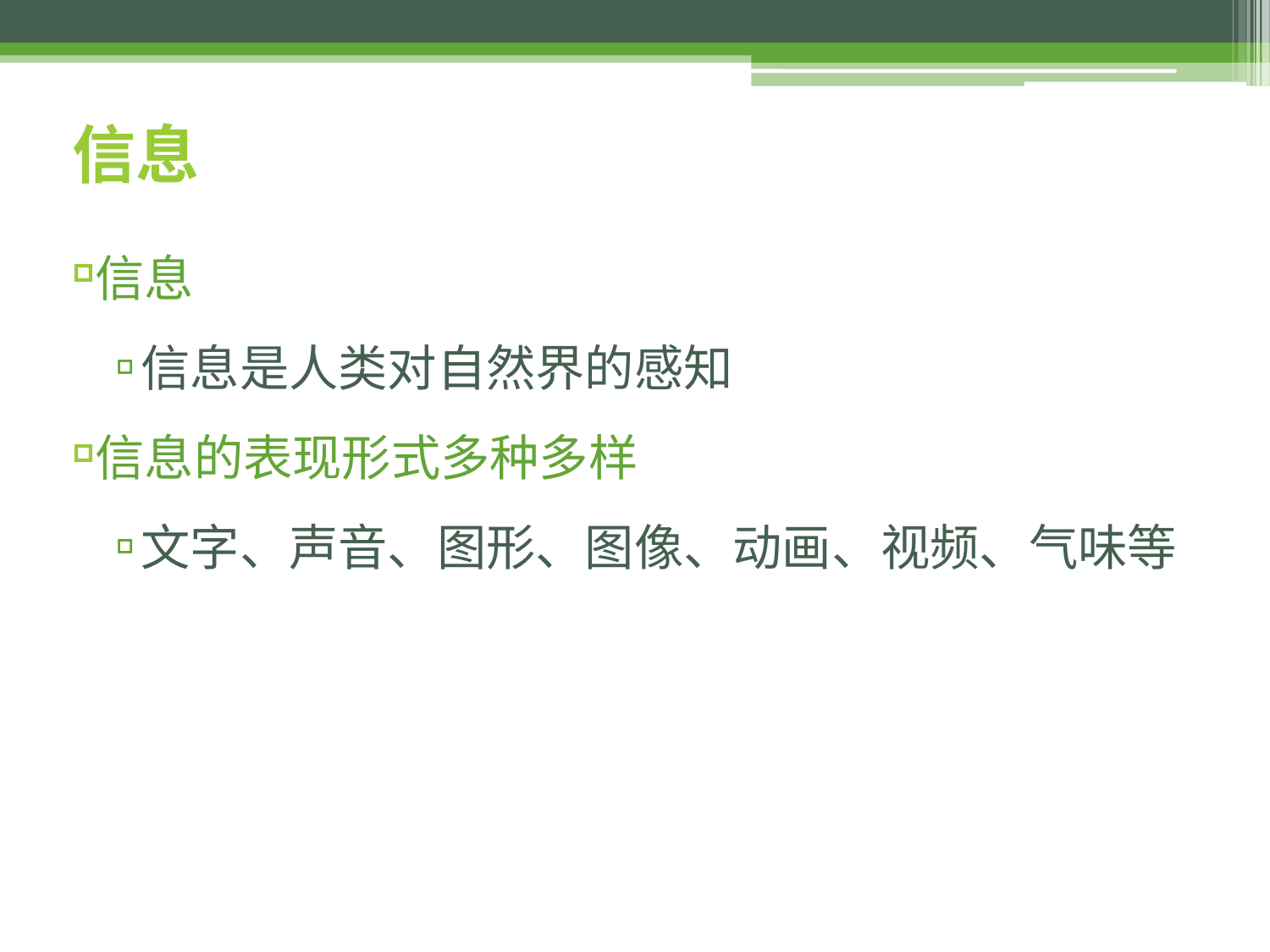

# 信息
信息
信息是人类对自然界的感知
信息的表现形式多种多样
文字、声音、图形、图像、动画、视频、气味等